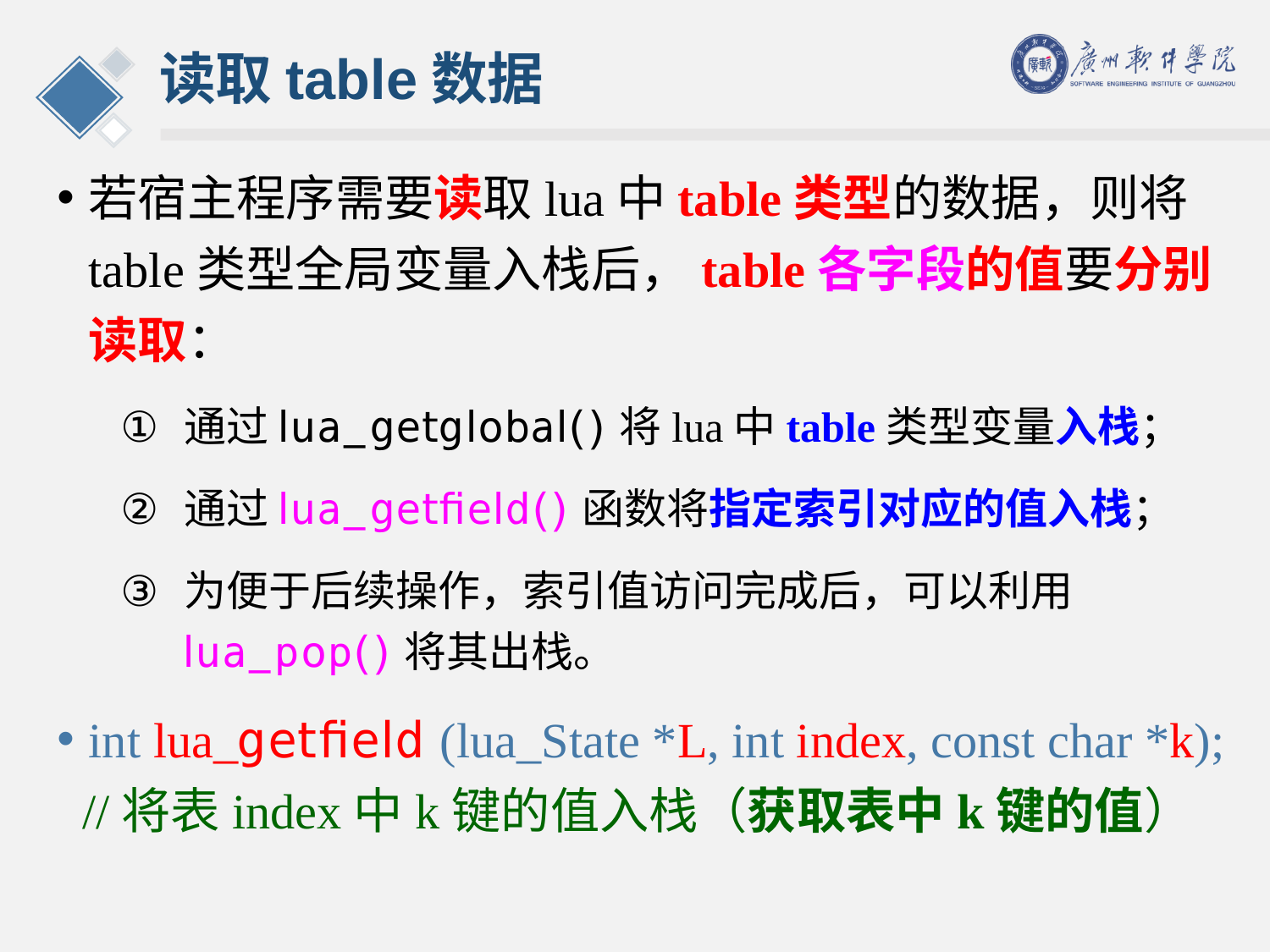

# 读取table数据
若宿主程序需要读取lua中table类型的数据，则将table类型全局变量入栈后，table各字段的值要分别读取：
通过lua_getglobal()将lua中table类型变量入栈；
通过lua_getfield()函数将指定索引对应的值入栈；
为便于后续操作，索引值访问完成后，可以利用lua_pop()将其出栈。
int lua_getfield (lua_State *L, int index, const char *k);
//将表index中k键的值入栈（获取表中k键的值）